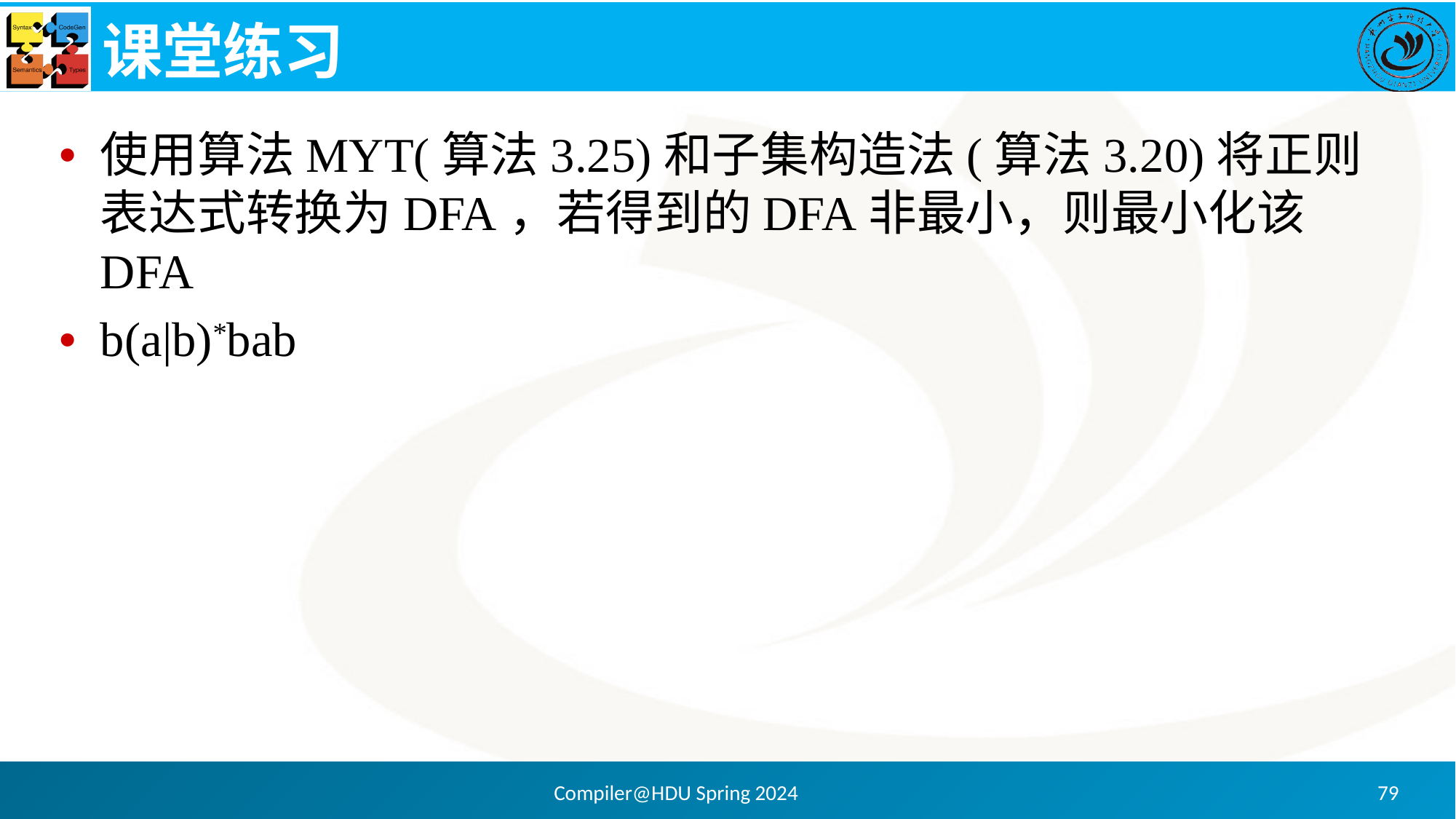

# 课堂练习
使用算法MYT(算法3.25)和子集构造法(算法3.20)将正则表达式转换为DFA，若得到的DFA非最小，则最小化该DFA
b(a|b)*bab

Compiler@HDU Spring 2024
79